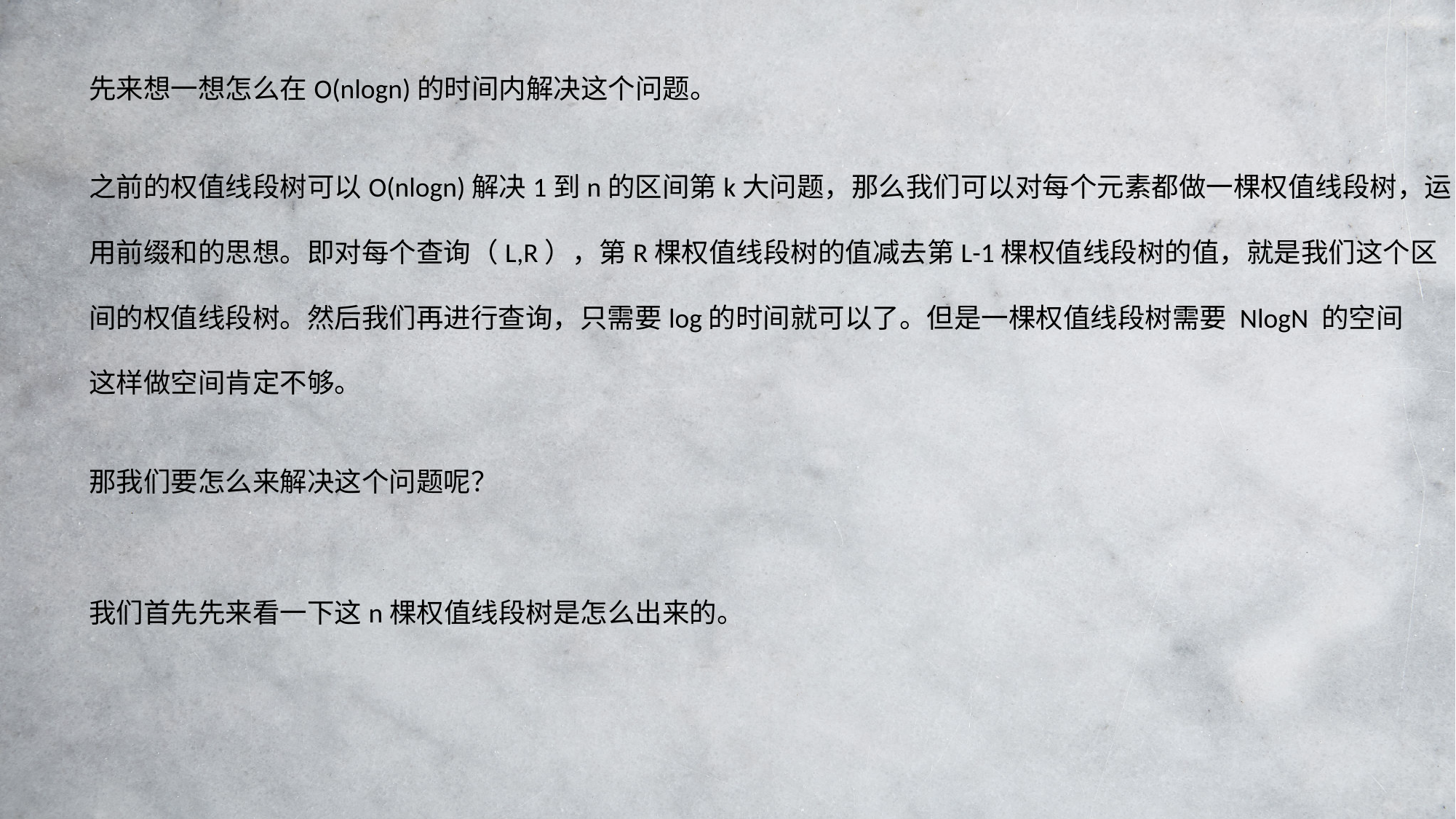

先来想一想怎么在O(nlogn)的时间内解决这个问题。

之前的权值线段树可以O(nlogn)解决1到n的区间第k大问题，那么我们可以对每个元素都做一棵权值线段树，运

用前缀和的思想。即对每个查询（L,R），第R棵权值线段树的值减去第L-1棵权值线段树的值，就是我们这个区

间的权值线段树。然后我们再进行查询，只需要log的时间就可以了。但是一棵权值线段树需要 NlogN 的空间

这样做空间肯定不够。

那我们要怎么来解决这个问题呢？

我们首先先来看一下这n棵权值线段树是怎么出来的。